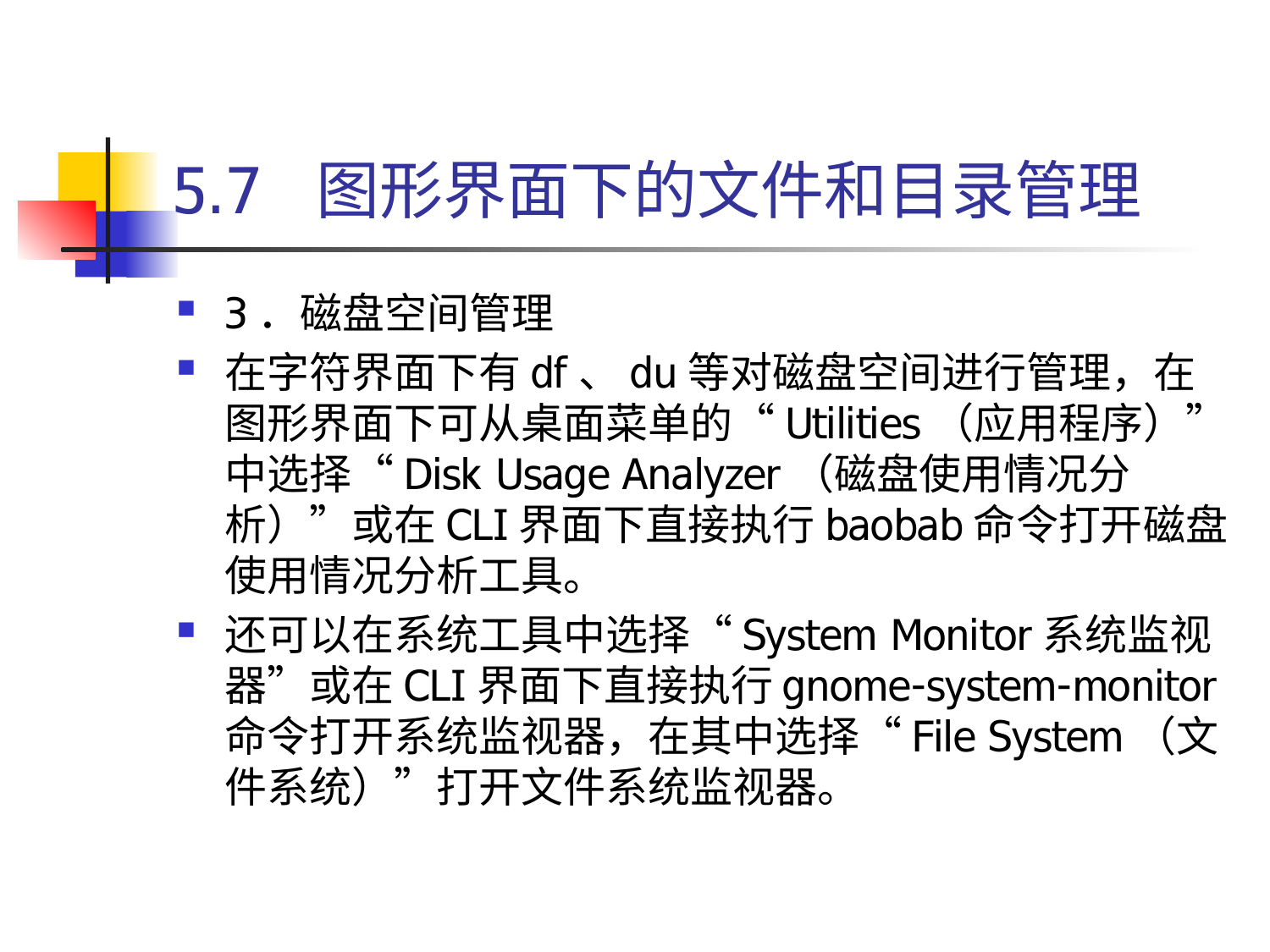

# 5.7  图形界面下的文件和目录管理
3．磁盘空间管理
在字符界面下有df、du等对磁盘空间进行管理，在图形界面下可从桌面菜单的“Utilities（应用程序）”中选择“Disk Usage Analyzer（磁盘使用情况分析）”或在CLI界面下直接执行baobab命令打开磁盘使用情况分析工具。
还可以在系统工具中选择“System Monitor系统监视器”或在CLI界面下直接执行gnome-system-monitor命令打开系统监视器，在其中选择“File System（文件系统）”打开文件系统监视器。